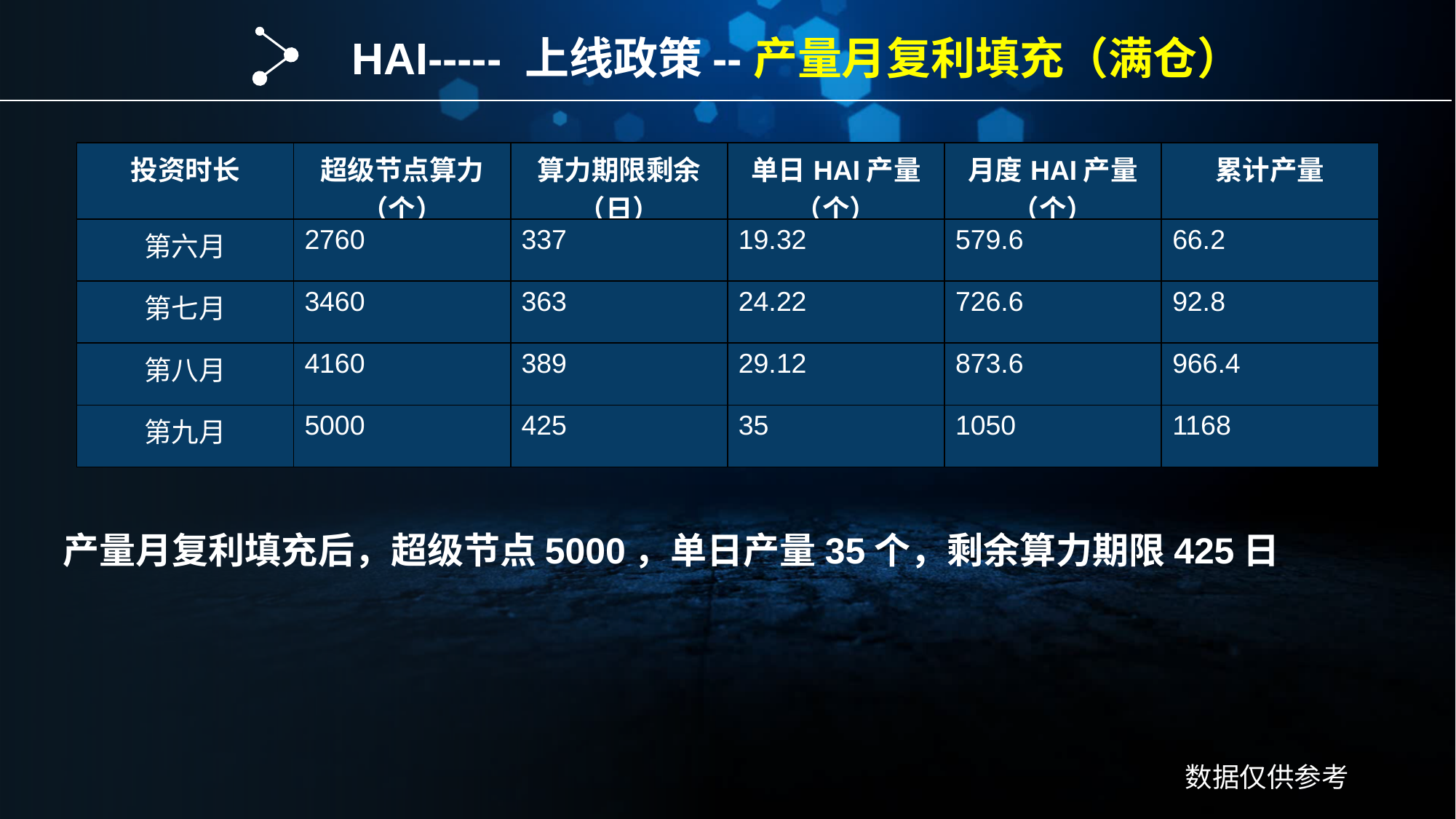

HAI----- 上线政策--产量月复利填充（满仓）
| 投资时长 | 超级节点算力（个） | 算力期限剩余（日） | 单日HAI产量（个） | 月度HAI产量（个） | 累计产量 |
| --- | --- | --- | --- | --- | --- |
| 第六月 | 2760 | 337 | 19.32 | 579.6 | 66.2 |
| 第七月 | 3460 | 363 | 24.22 | 726.6 | 92.8 |
| 第八月 | 4160 | 389 | 29.12 | 873.6 | 966.4 |
| 第九月 | 5000 | 425 | 35 | 1050 | 1168 |
产量月复利填充后，超级节点5000，单日产量35个，剩余算力期限425日

数据仅供参考